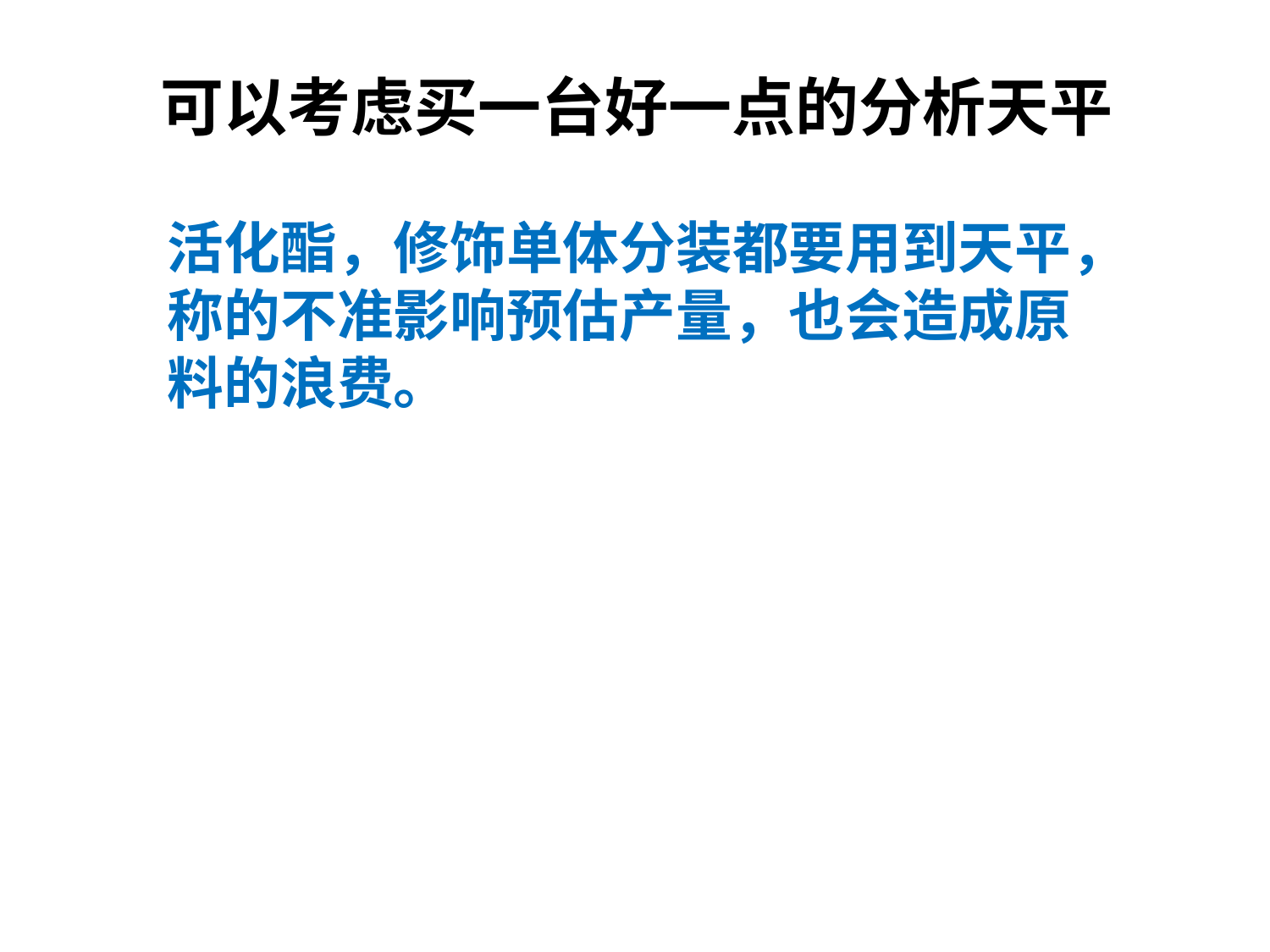

# 可以考虑买一台好一点的分析天平
活化酯，修饰单体分装都要用到天平，称的不准影响预估产量，也会造成原料的浪费。